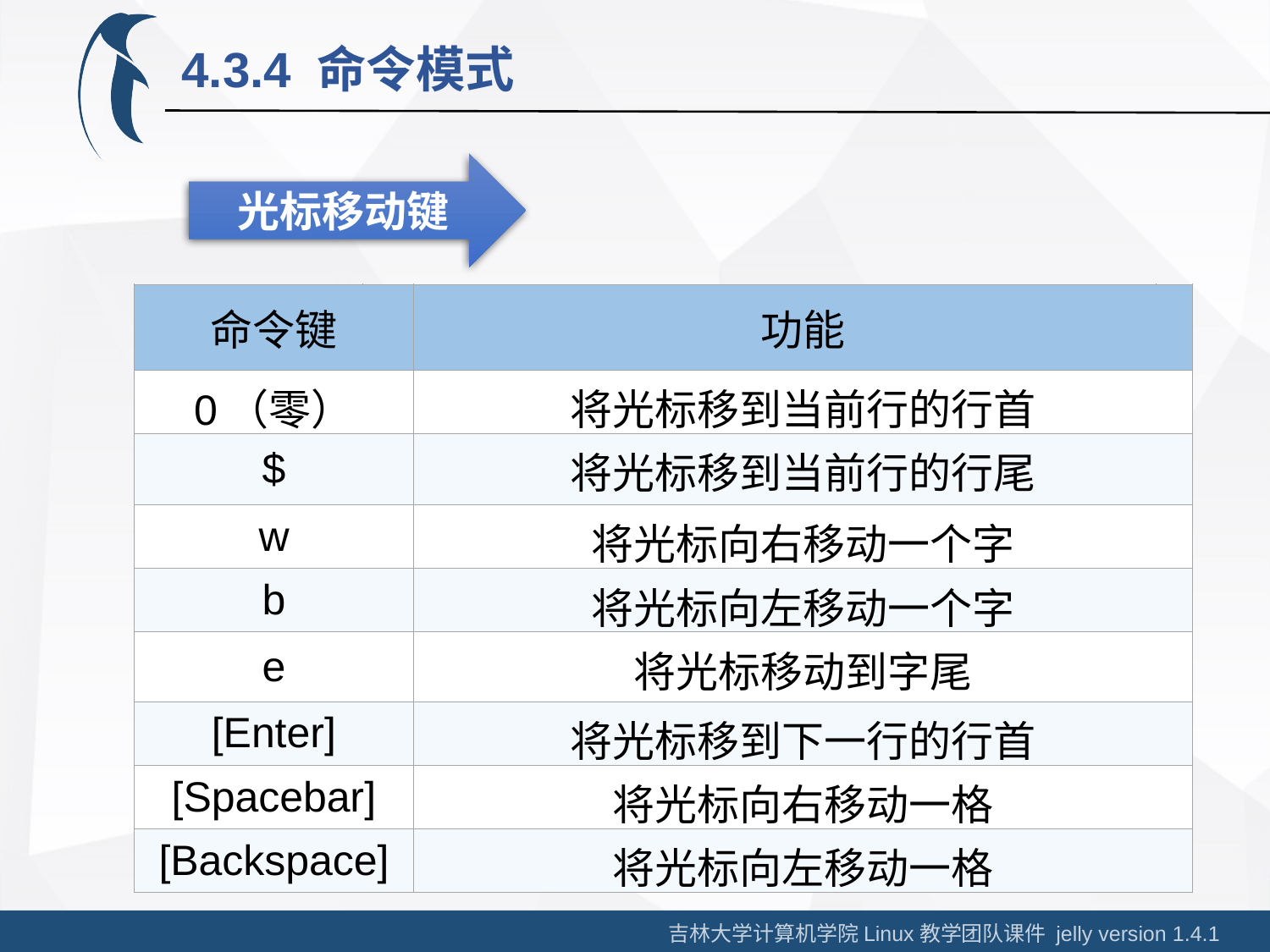

4.3.4 命令模式
光标移动键
| 命令键 | 功能 |
| --- | --- |
| h或[←] | 将光标向左移动一格 |
| j或[↓] | 将光标向下移动一格 |
| k或[↑] | 将光标向上移动一格 |
| l或[→] | 将光标向右移动一格 |
| 命令键 | 功能 |
| --- | --- |
| 0（零） | 将光标移到当前行的行首 |
| $ | 将光标移到当前行的行尾 |
| w | 将光标向右移动一个字 |
| b | 将光标向左移动一个字 |
| e | 将光标移动到字尾 |
| [Enter] | 将光标移到下一行的行首 |
| [Spacebar] | 将光标向右移动一格 |
| [Backspace] | 将光标向左移动一格 |